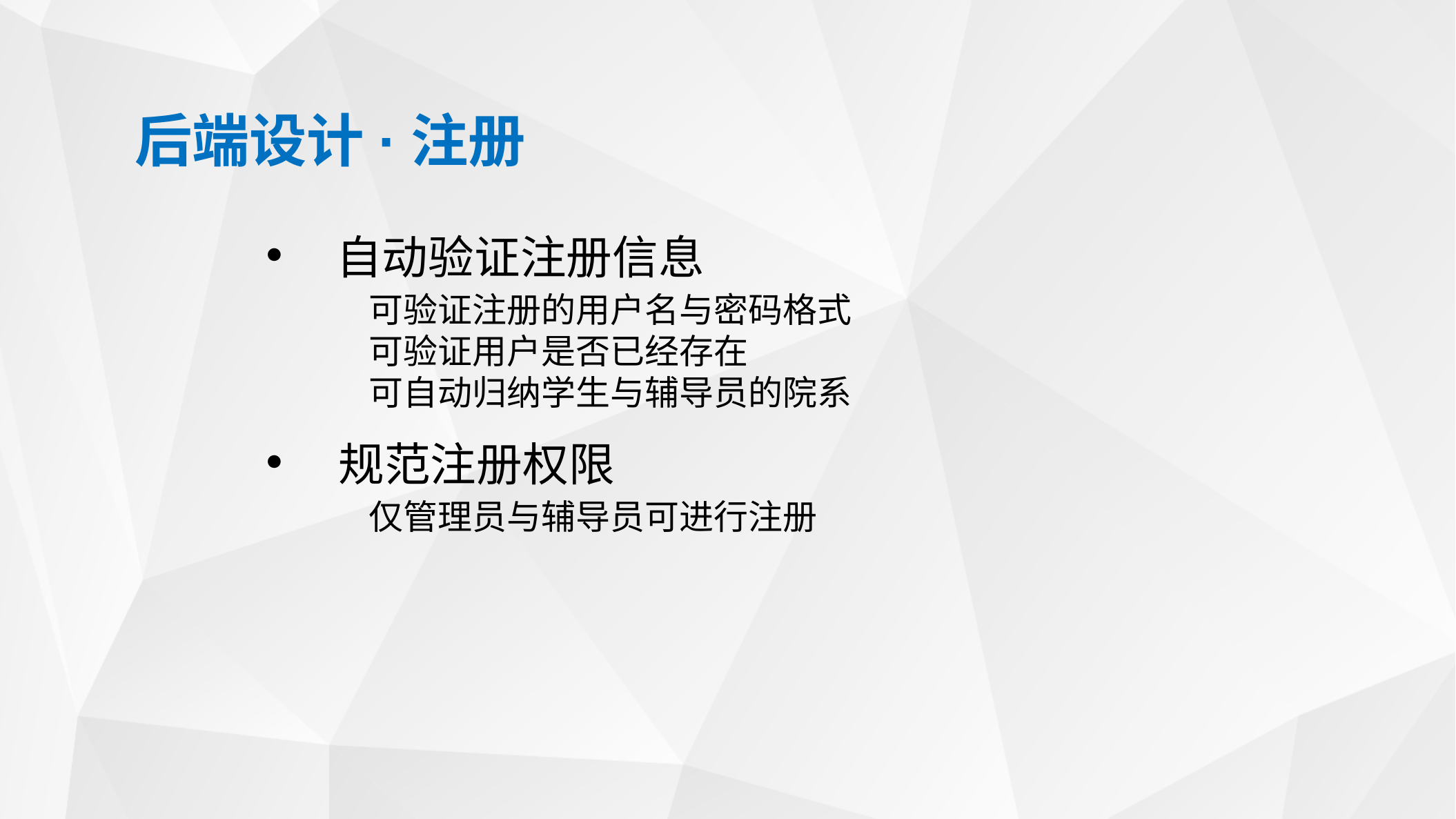

后端设计·注册
·   自动验证注册信息
	可验证注册的用户名与密码格式
	可验证用户是否已经存在
	可自动归纳学生与辅导员的院系
·   规范注册权限
	仅管理员与辅导员可进行注册